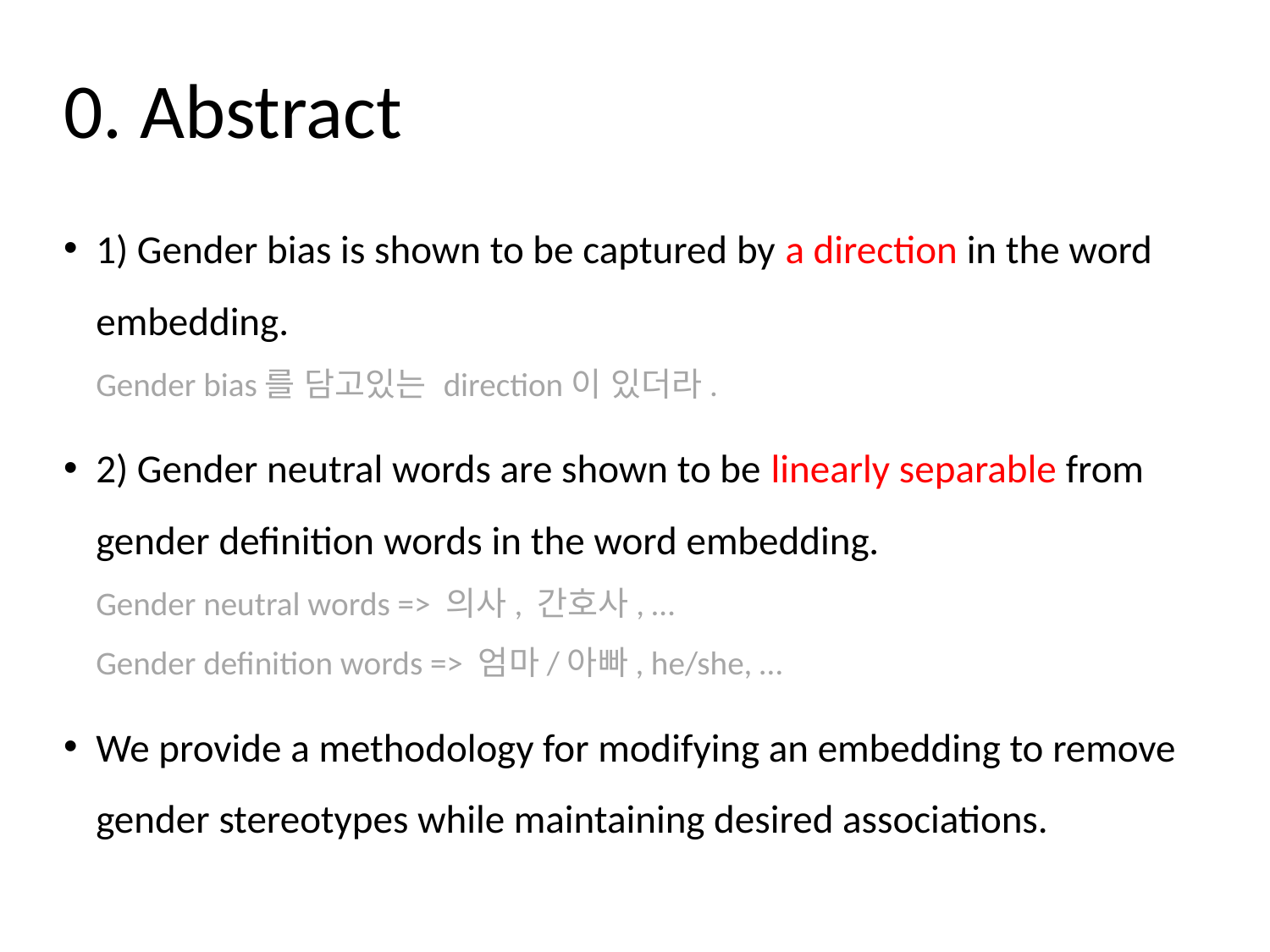

# 0. Abstract
1) Gender bias is shown to be captured by a direction in the word embedding.
Gender bias를 담고있는 direction이 있더라.
2) Gender neutral words are shown to be linearly separable from gender definition words in the word embedding.
Gender neutral words => 의사, 간호사, …
Gender definition words => 엄마/아빠, he/she, …
We provide a methodology for modifying an embedding to remove gender stereotypes while maintaining desired associations.